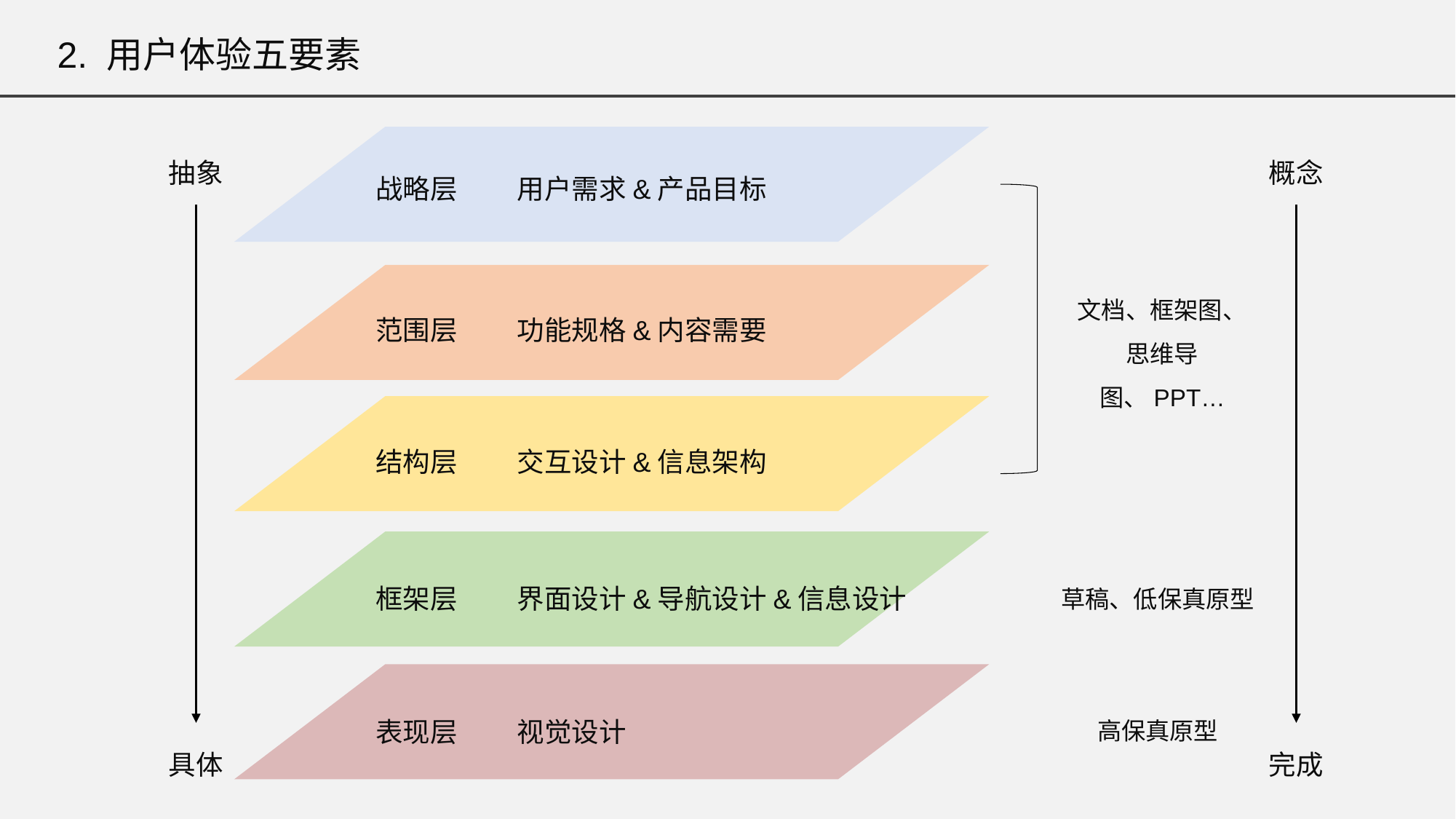

2. 用户体验五要素

抽象
概念
战略层
用户需求&产品目标

文档、框架图、思维导图、PPT…
范围层
功能规格&内容需要
浏览主站首页

结构层
交互设计&信息架构
浏览产品页面

框架层
界面设计&导航设计&信息设计
草稿、低保真原型
58.83%
跳转到box网站

表现层
视觉设计
高保真原型
具体
完成